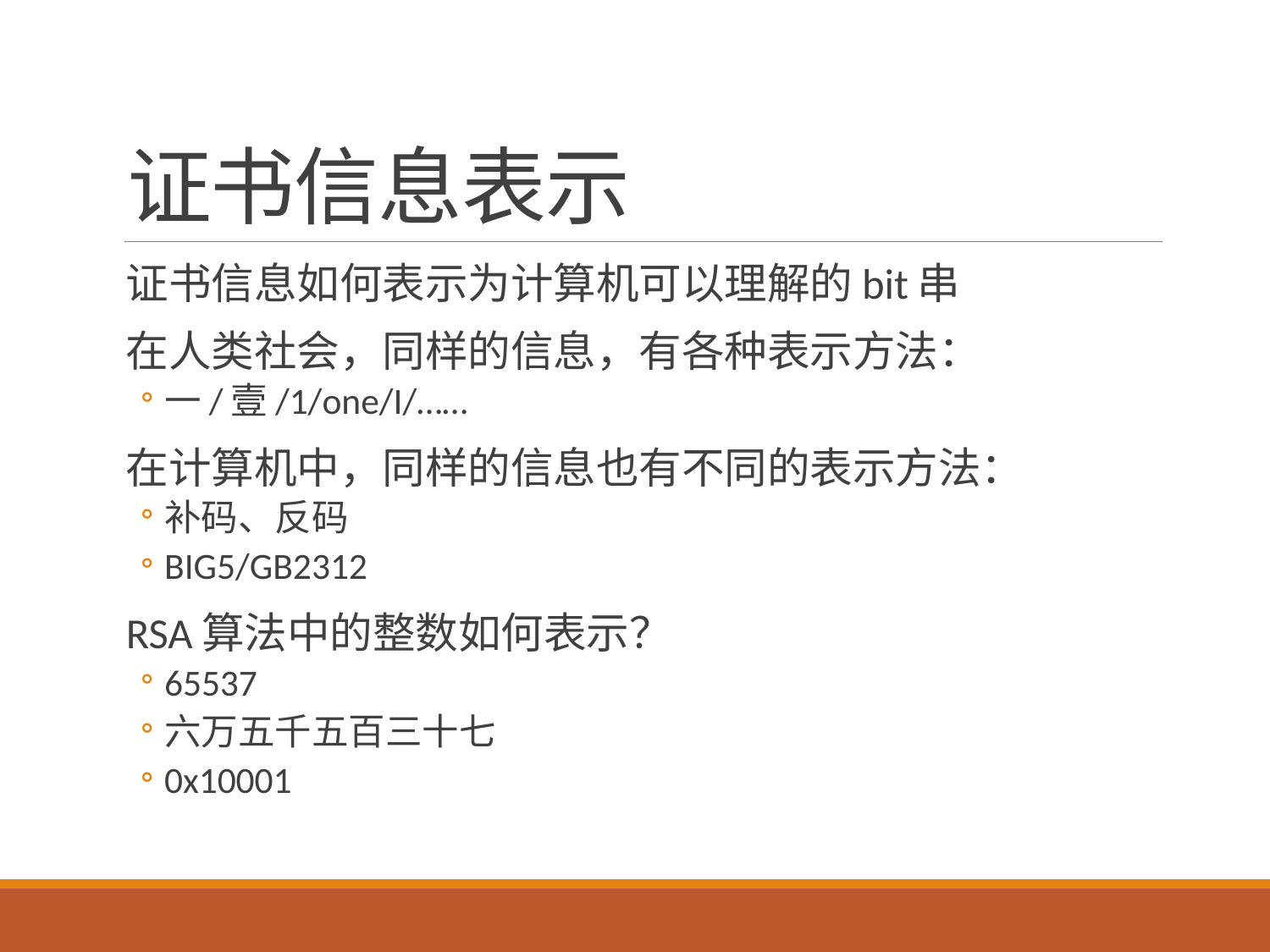

# 证书信息表示
证书信息如何表示为计算机可以理解的bit串
在人类社会，同样的信息，有各种表示方法：
一/壹/1/one/I/……
在计算机中，同样的信息也有不同的表示方法：
补码、反码
BIG5/GB2312
RSA算法中的整数如何表示？
65537
六万五千五百三十七
0x10001
92